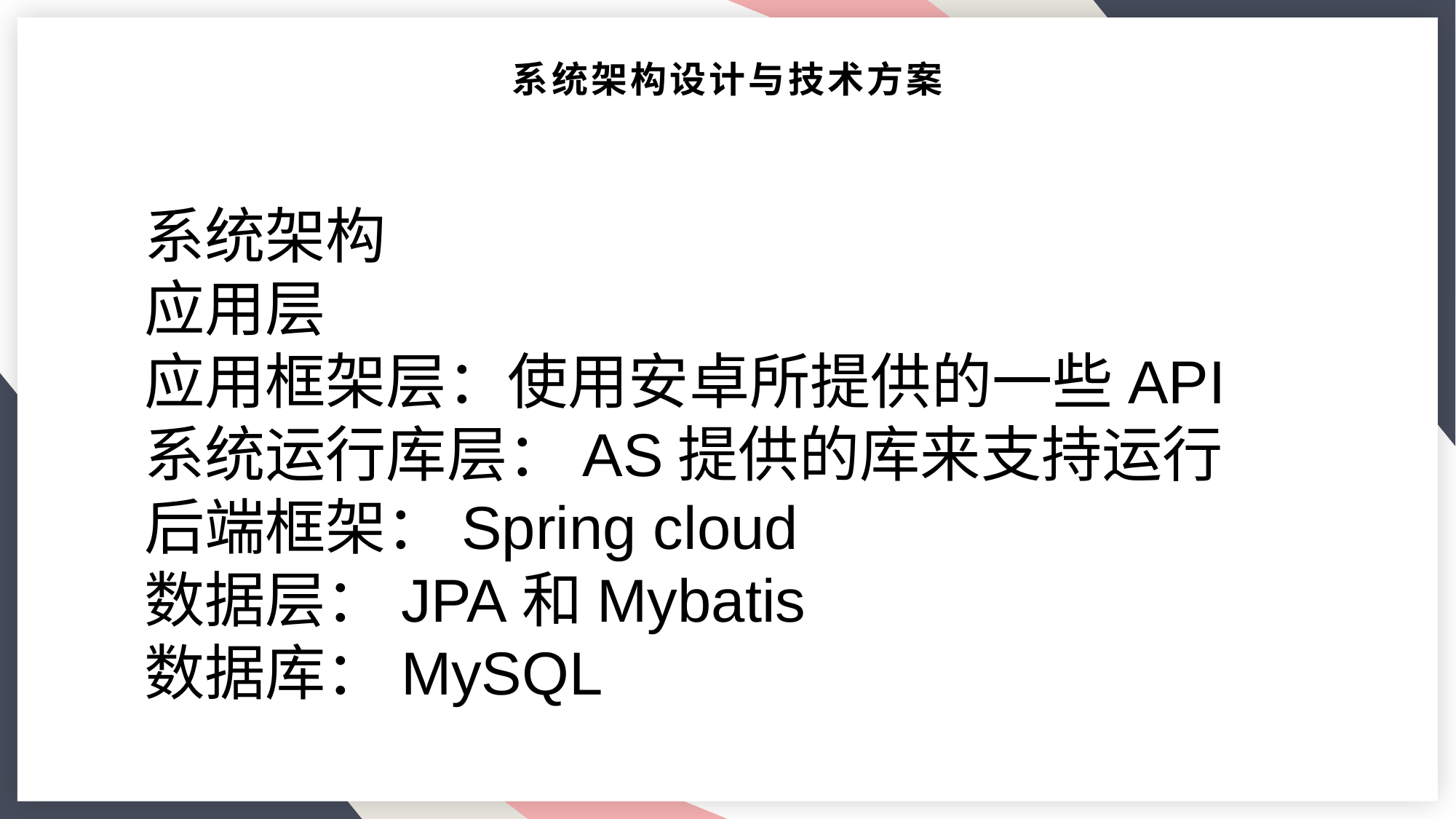

# 系统架构设计与技术方案
系统架构
应用层
应用框架层：使用安卓所提供的一些API
系统运行库层：AS提供的库来支持运行
后端框架：Spring cloud
数据层：JPA和Mybatis
数据库：MySQL